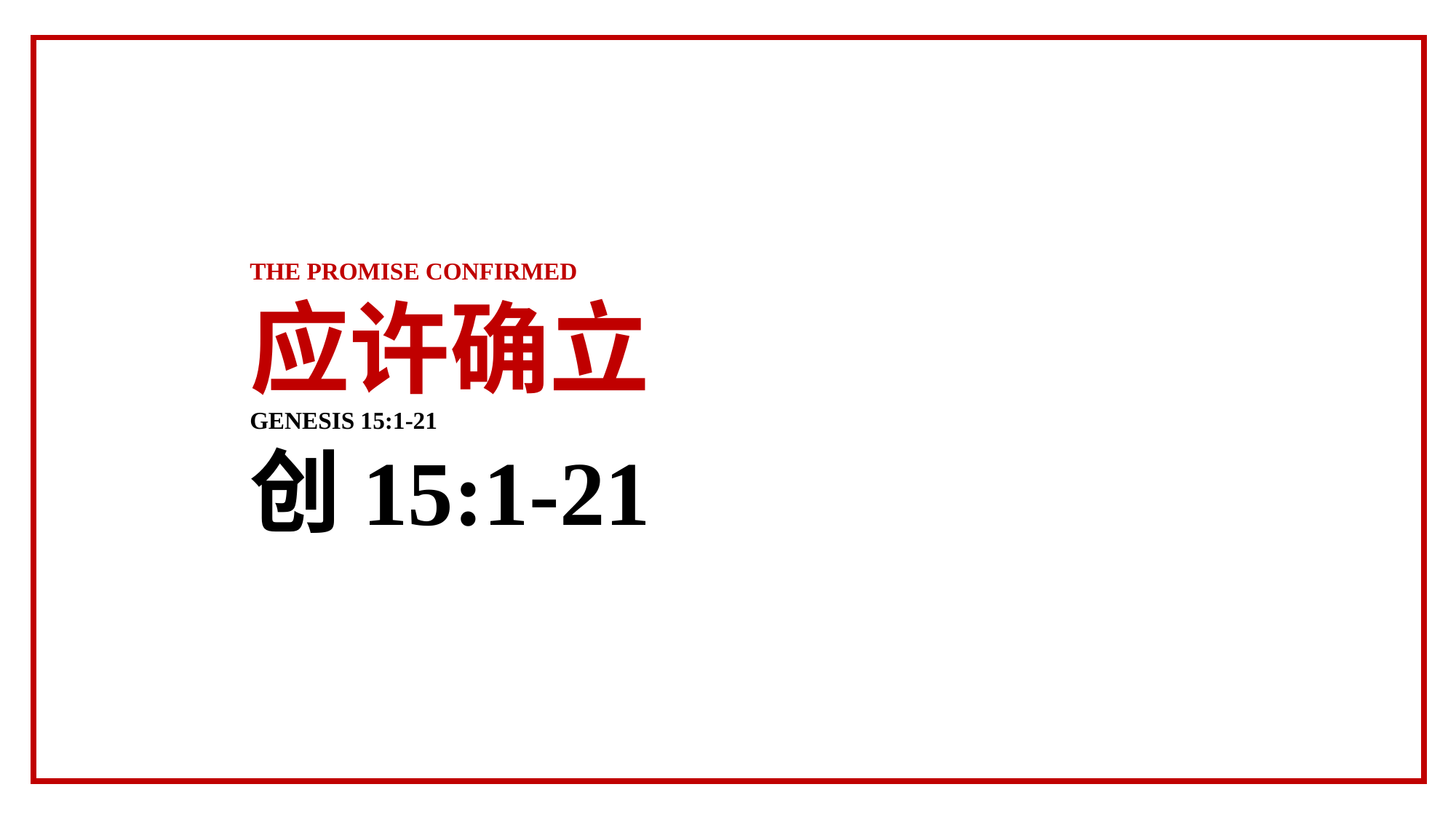

THE PROMISE CONFIRMED
应许确立
GENESIS 15:1-21
创15:1-21